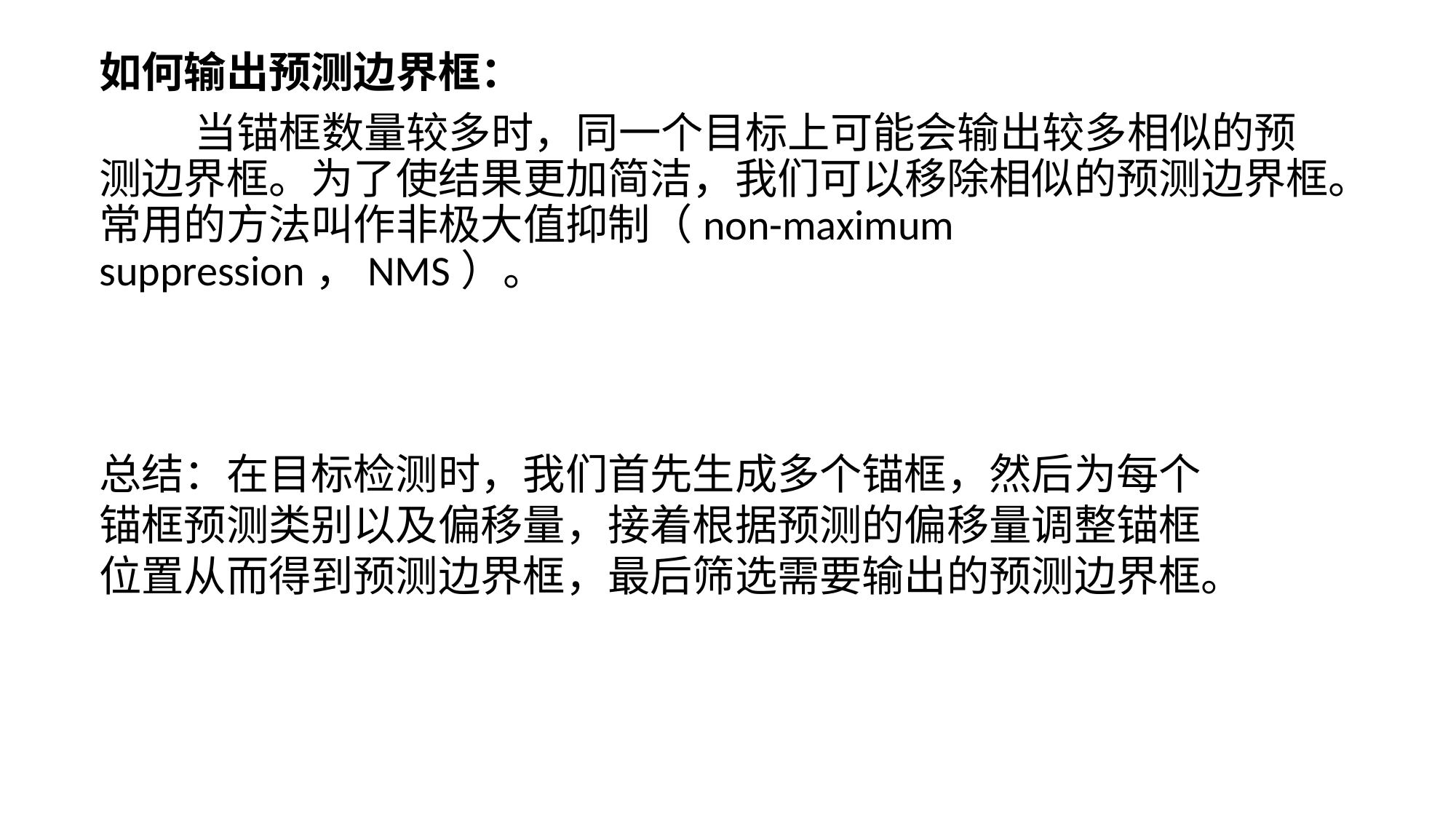

如何输出预测边界框：
         当锚框数量较多时，同一个目标上可能会输出较多相似的预测边界框。为了使结果更加简洁，我们可以移除相似的预测边界框。常用的方法叫作非极大值抑制（non-maximum suppression，NMS）。

总结：在目标检测时，我们首先生成多个锚框，然后为每个锚框预测类别以及偏移量，接着根据预测的偏移量调整锚框位置从而得到预测边界框，最后筛选需要输出的预测边界框。